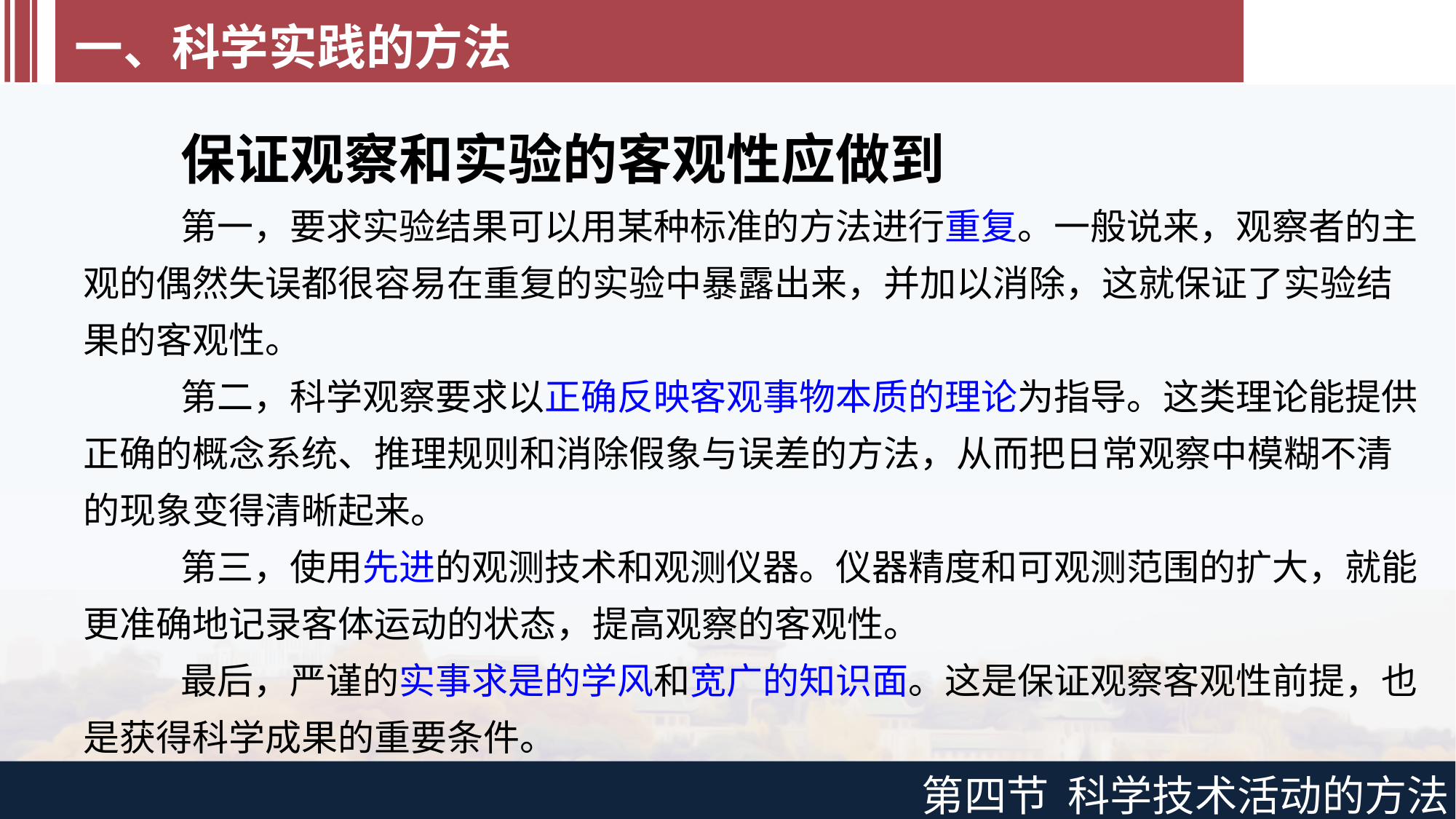

一、科学实践的方法
保证观察和实验的客观性应做到
第一，要求实验结果可以用某种标准的方法进行重复。一般说来，观察者的主观的偶然失误都很容易在重复的实验中暴露出来，并加以消除，这就保证了实验结果的客观性。
第二，科学观察要求以正确反映客观事物本质的理论为指导。这类理论能提供正确的概念系统、推理规则和消除假象与误差的方法，从而把日常观察中模糊不清的现象变得清晰起来。
第三，使用先进的观测技术和观测仪器。仪器精度和可观测范围的扩大，就能更准确地记录客体运动的状态，提高观察的客观性。
最后，严谨的实事求是的学风和宽广的知识面。这是保证观察客观性前提，也是获得科学成果的重要条件。
第四节  科学技术活动的方法